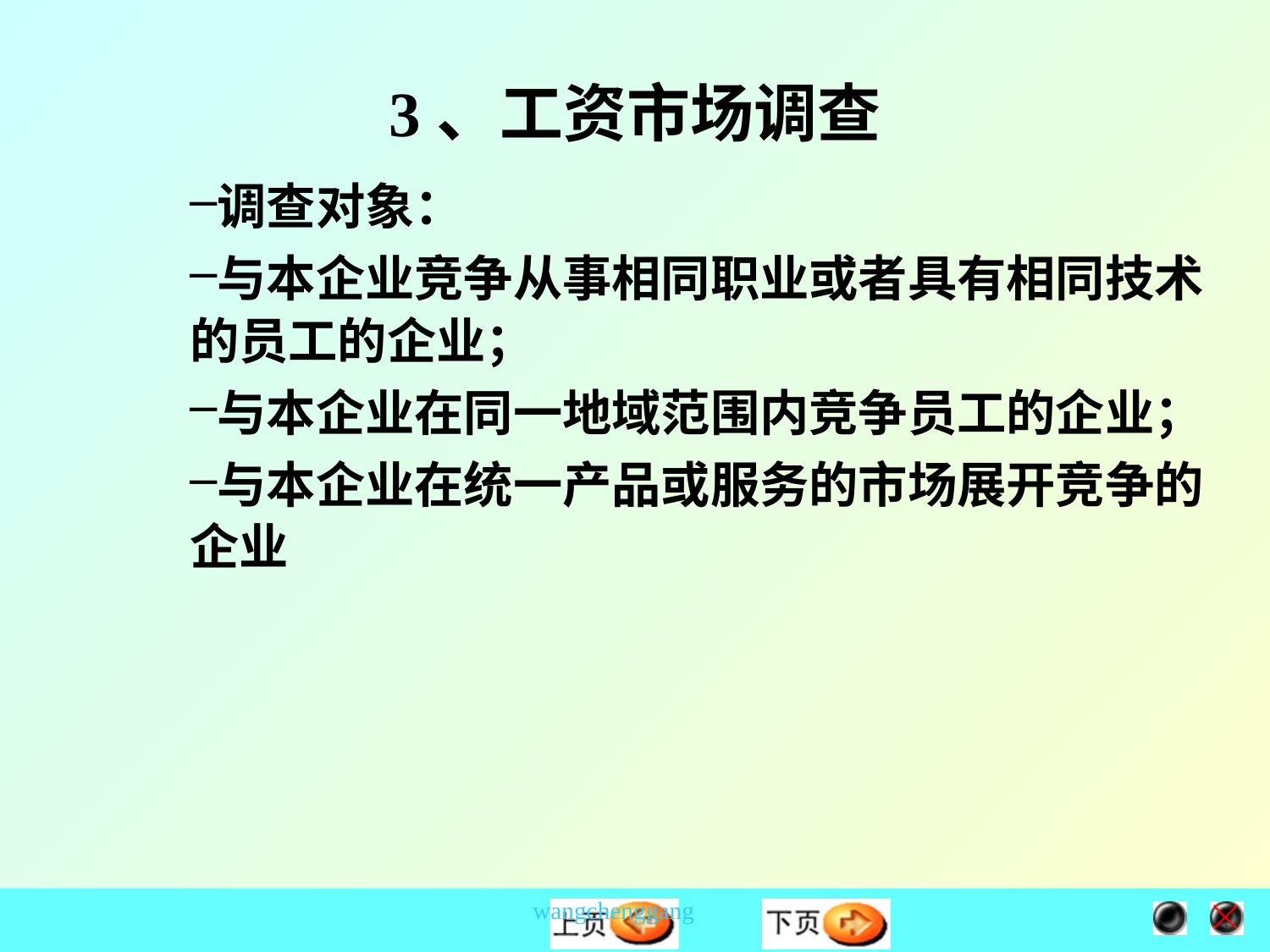

# 3、工资市场调查
调查对象：
与本企业竞争从事相同职业或者具有相同技术的员工的企业；
与本企业在同一地域范围内竞争员工的企业；
与本企业在统一产品或服务的市场展开竞争的企业

wangchenggang